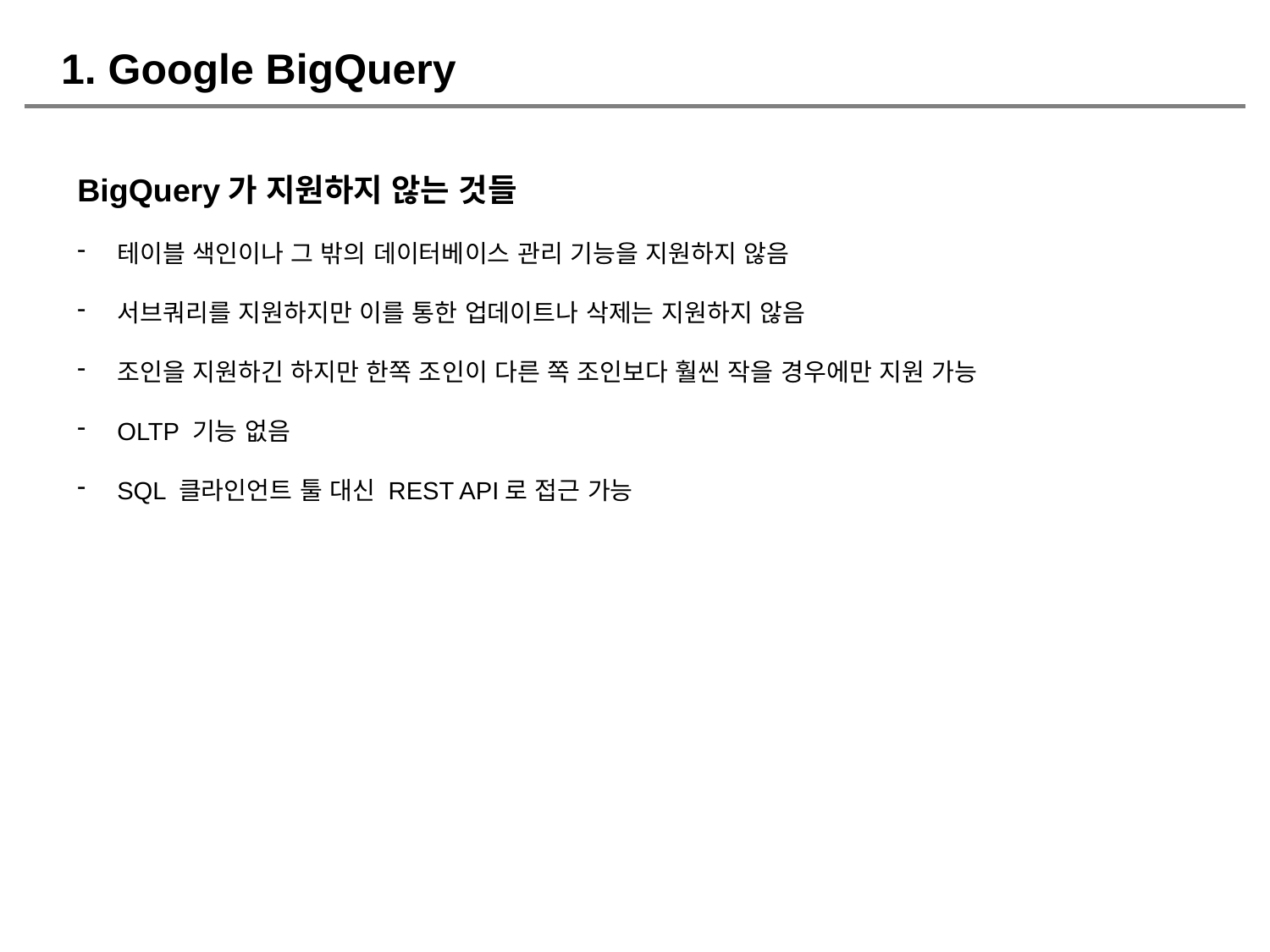

1. Google BigQuery

BigQuery가 지원하지 않는 것들

테이블 색인이나 그 밖의 데이터베이스 관리 기능을 지원하지 않음

서브쿼리를 지원하지만 이를 통한 업데이트나 삭제는 지원하지 않음

조인을 지원하긴 하지만 한쪽 조인이 다른 쪽 조인보다 훨씬 작을 경우에만 지원 가능

OLTP 기능 없음

SQL 클라인언트 툴 대신 REST API로 접근 가능